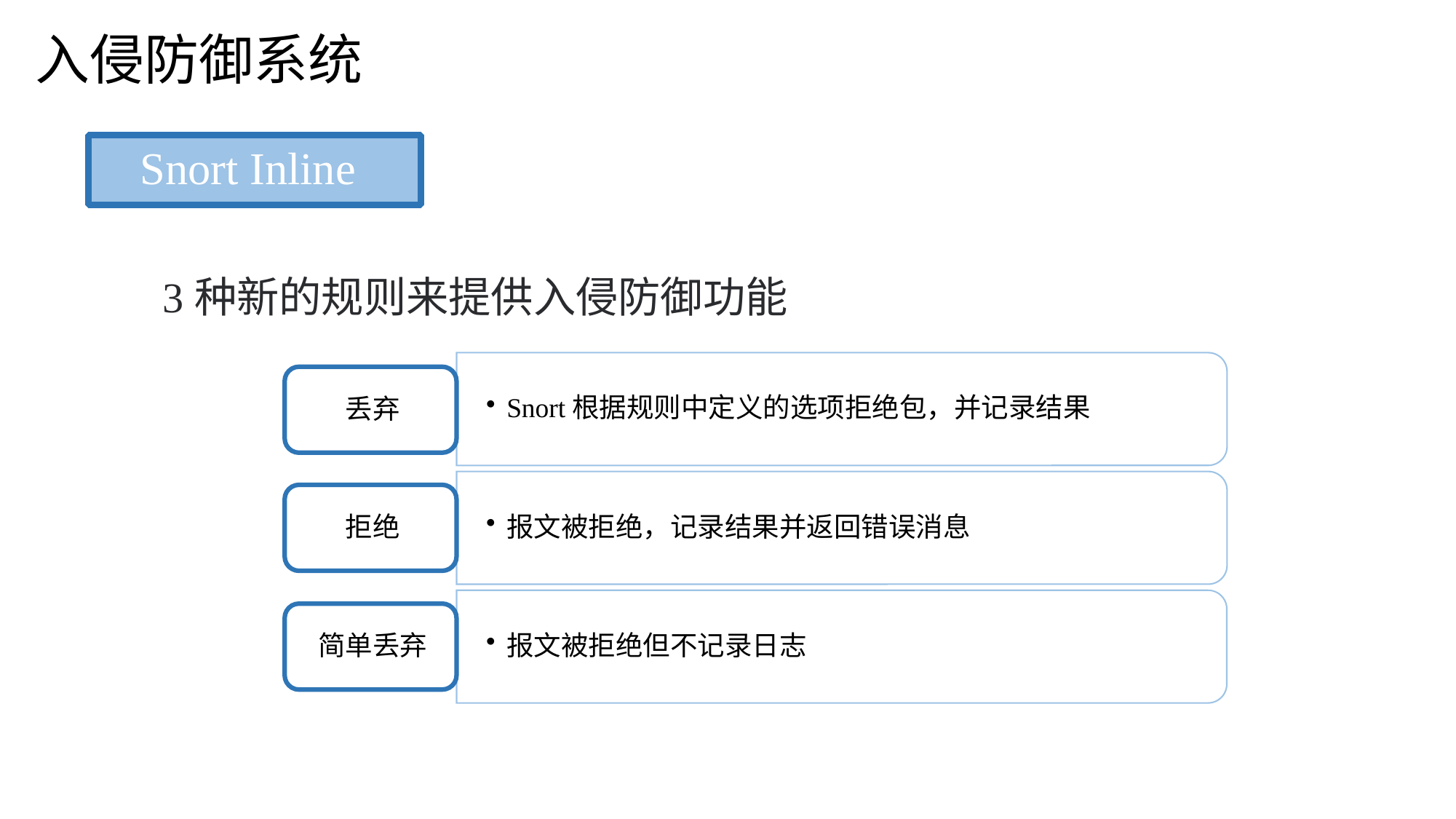

入侵防御系统
Snort Inline
3种新的规则来提供入侵防御功能
Snort根据规则中定义的选项拒绝包，并记录结果
丢弃
报文被拒绝，记录结果并返回错误消息
拒绝
报文被拒绝但不记录日志
简单丢弃